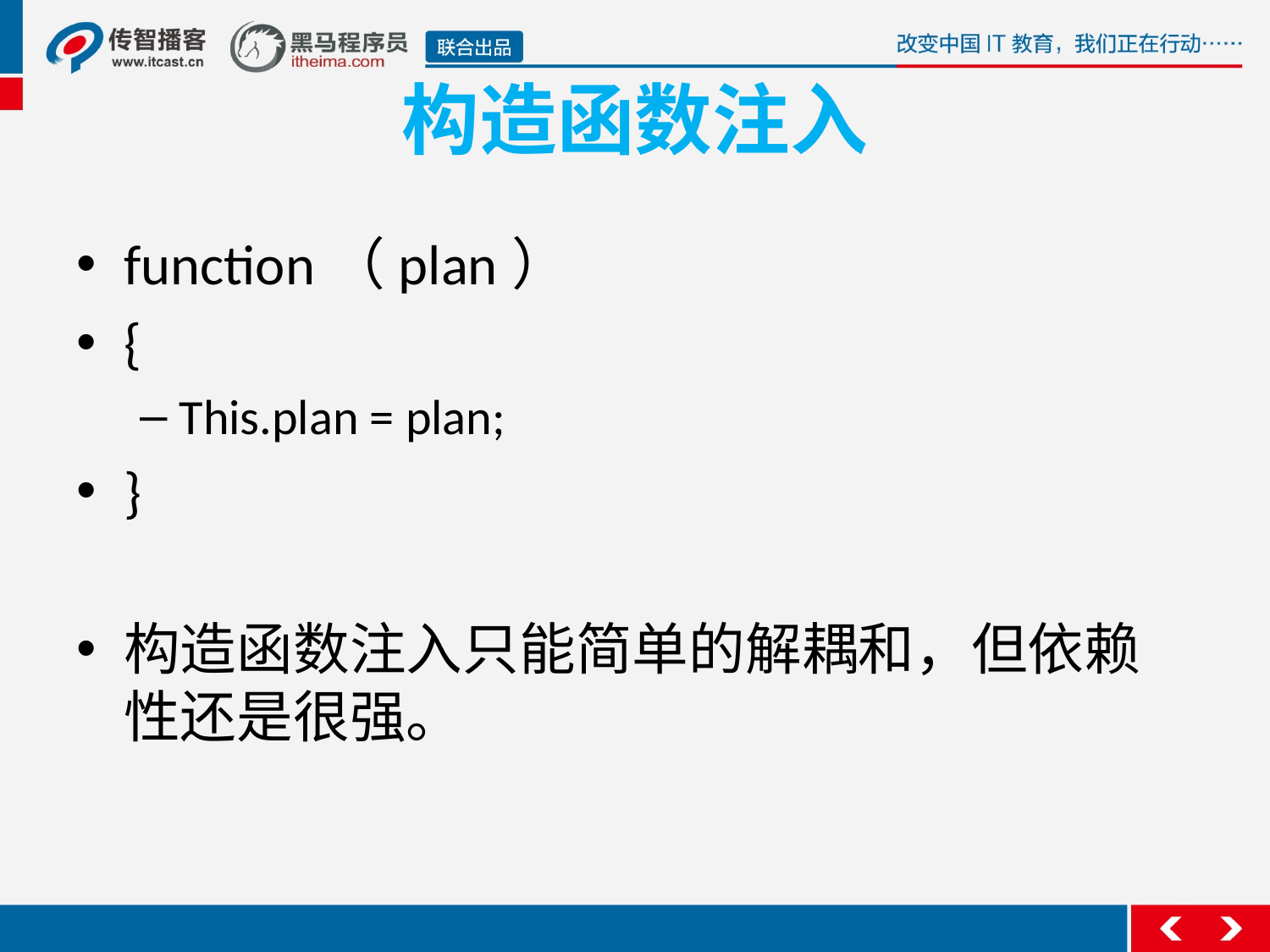

# 构造函数注入
function（plan）
{
This.plan = plan;
}

构造函数注入只能简单的解耦和，但依赖性还是很强。